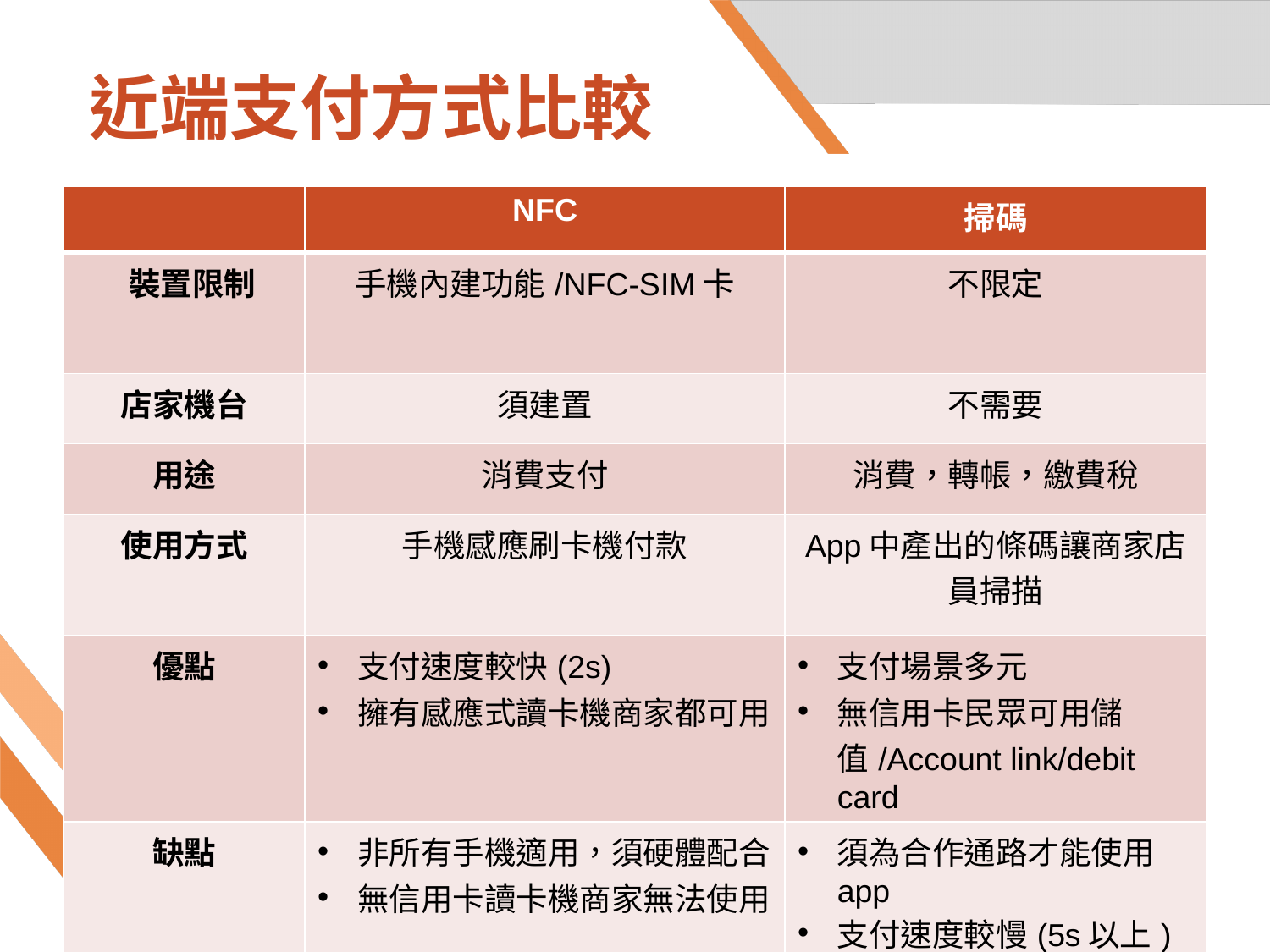

# 近端支付方式比較
|  | NFC | 掃碼 |
| --- | --- | --- |
| 裝置限制 | 手機內建功能/NFC-SIM卡 | 不限定 |
| 店家機台 | 須建置 | 不需要 |
| 用途 | 消費支付 | 消費，轉帳，繳費稅 |
| 使用方式 | 手機感應刷卡機付款 | App中產出的條碼讓商家店員掃描 |
| 優點 | 支付速度較快(2s) 擁有感應式讀卡機商家都可用 | 支付場景多元 無信用卡民眾可用儲值/Account link/debit card |
| 缺點 | 非所有手機適用，須硬體配合 無信用卡讀卡機商家無法使用 | 須為合作通路才能使用app 支付速度較慢(5s以上) |